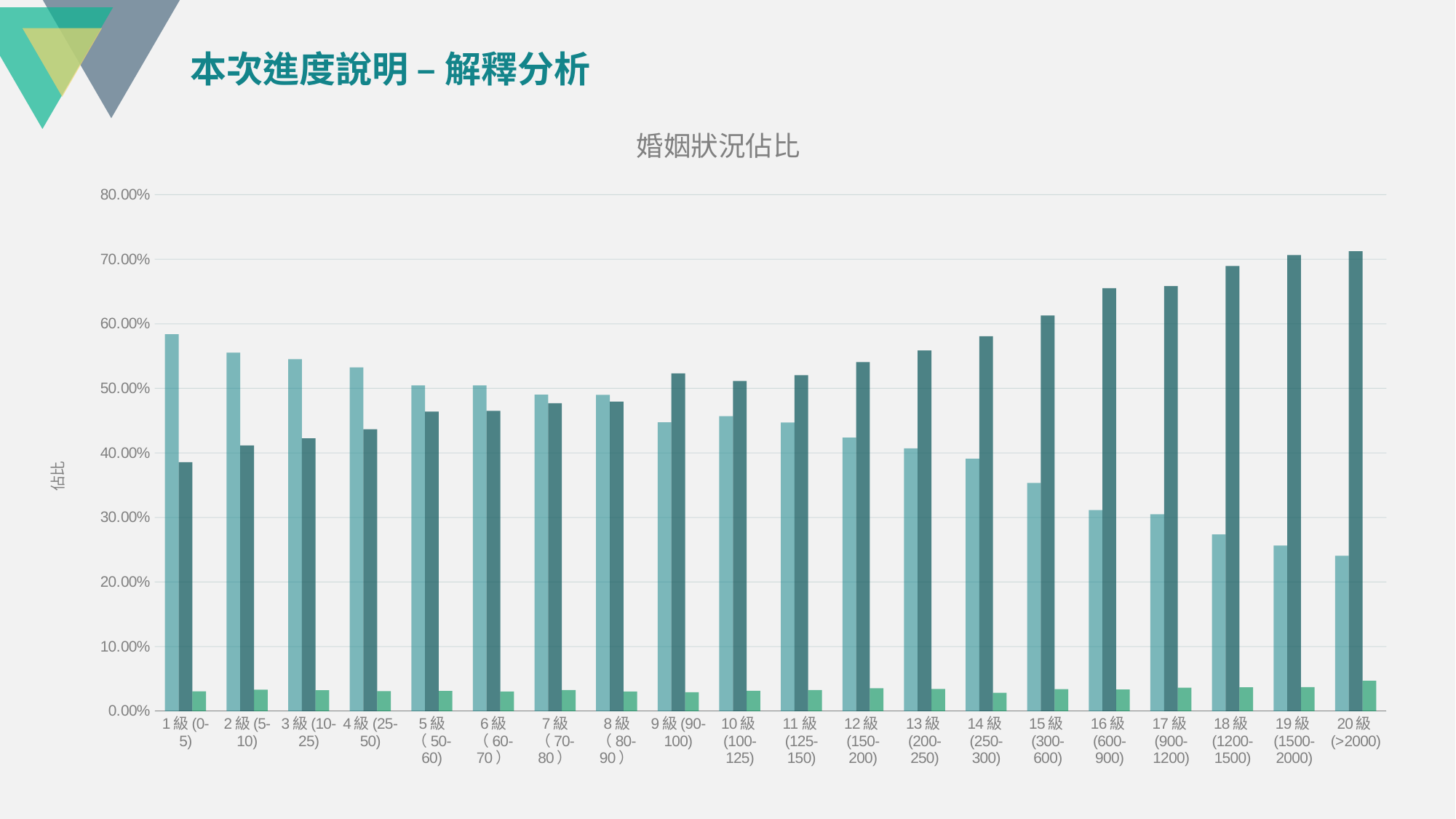

本次進度說明 – 解釋分析

### Chart: 婚姻狀況佔比

| Category | 1未婚（佔比） | 2已婚（佔比） | 0,3其他（佔比） |
|---|---|---|---|
| 1級(0-5) | 0.5838 | 0.3856 | 0.0307 |
| 2級(5-10) | 0.5552 | 0.4116 | 0.0331 |
| 3級(10-25) | 0.5451 | 0.4227 | 0.0323 |
| 4級(25-50) | 0.5326 | 0.4366 | 0.0308 |
| 5級（50-60) | 0.5045 | 0.4641 | 0.0313 |
| 6級（60-70） | 0.5046 | 0.4651 | 0.0303 |
| 7級（70-80） | 0.4904 | 0.4771 | 0.0325 |
| 8級（80-90） | 0.49 | 0.4795 | 0.0305 |
| 9級(90-100) | 0.4475 | 0.5232 | 0.0292 |
| 10級(100-125) | 0.4571 | 0.5114 | 0.0316 |
| 11級(125-150) | 0.4471 | 0.5203 | 0.0327 |
| 12級(150-200) | 0.4238 | 0.5407 | 0.0355 |
| 13級(200-250) | 0.407 | 0.5587 | 0.0343 |
| 14級(250-300) | 0.3909 | 0.5806 | 0.0284 |
| 15級(300-600) | 0.3533 | 0.6128 | 0.0339 |
| 16級(600-900) | 0.3114 | 0.6551 | 0.0336 |
| 17級(900-1200) | 0.305 | 0.6586 | 0.0364 |
| 18級(1200-1500) | 0.2736 | 0.6896 | 0.0368 |
| 19級(1500-2000) | 0.2564 | 0.7066 | 0.037 |
| 20級(>2000) | 0.2406 | 0.7125 | 0.0469 |